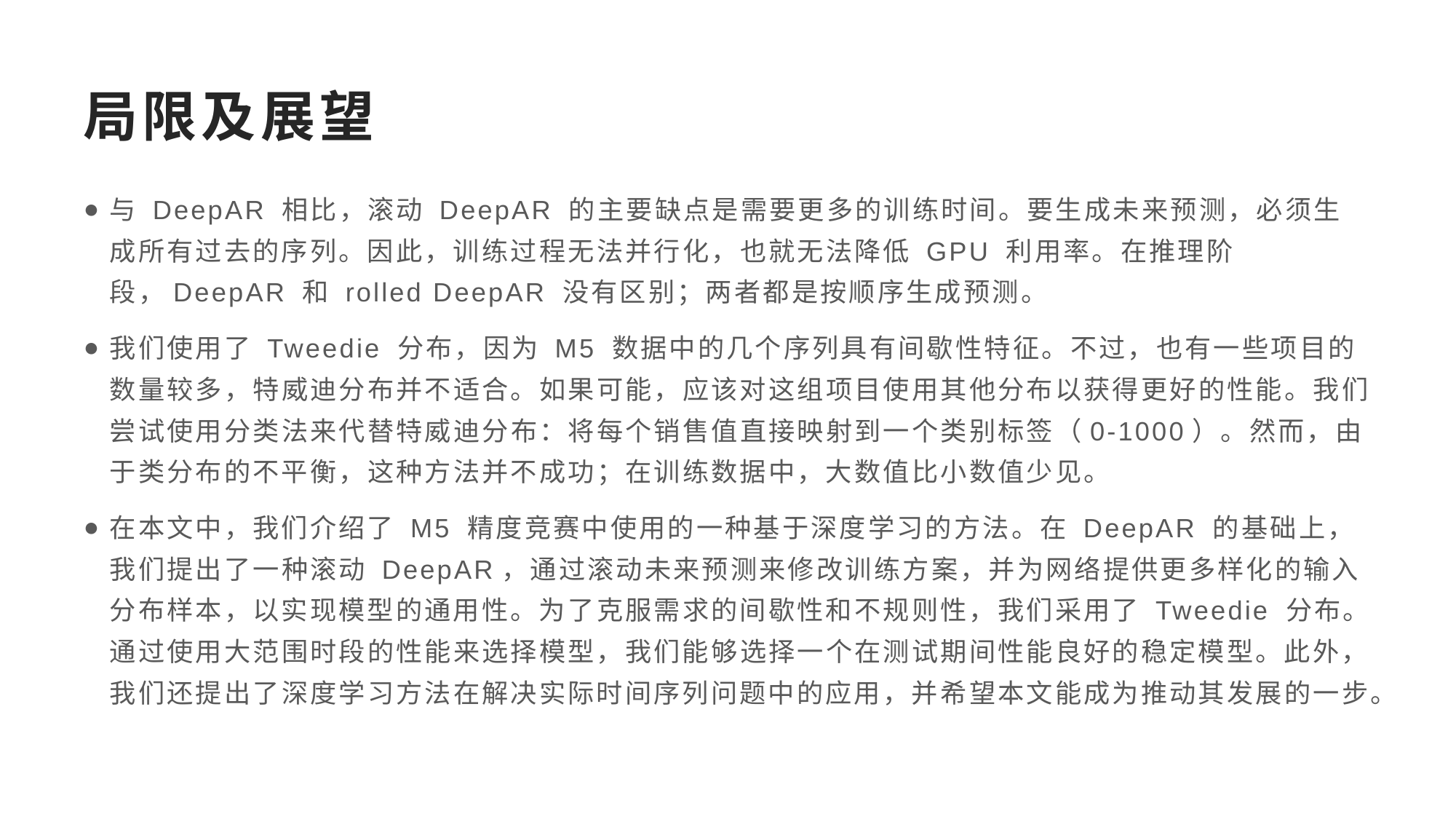

# 局限及展望
与 DeepAR 相比，滚动 DeepAR 的主要缺点是需要更多的训练时间。要生成未来预测，必须生成所有过去的序列。因此，训练过程无法并行化，也就无法降低 GPU 利用率。在推理阶段，DeepAR 和 rolled DeepAR 没有区别；两者都是按顺序生成预测。
我们使用了 Tweedie 分布，因为 M5 数据中的几个序列具有间歇性特征。不过，也有一些项目的数量较多，特威迪分布并不适合。如果可能，应该对这组项目使用其他分布以获得更好的性能。我们尝试使用分类法来代替特威迪分布：将每个销售值直接映射到一个类别标签（0-1000）。然而，由于类分布的不平衡，这种方法并不成功；在训练数据中，大数值比小数值少见。
在本文中，我们介绍了 M5 精度竞赛中使用的一种基于深度学习的方法。在 DeepAR 的基础上，我们提出了一种滚动 DeepAR，通过滚动未来预测来修改训练方案，并为网络提供更多样化的输入分布样本，以实现模型的通用性。为了克服需求的间歇性和不规则性，我们采用了 Tweedie 分布。通过使用大范围时段的性能来选择模型，我们能够选择一个在测试期间性能良好的稳定模型。此外，我们还提出了深度学习方法在解决实际时间序列问题中的应用，并希望本文能成为推动其发展的一步。